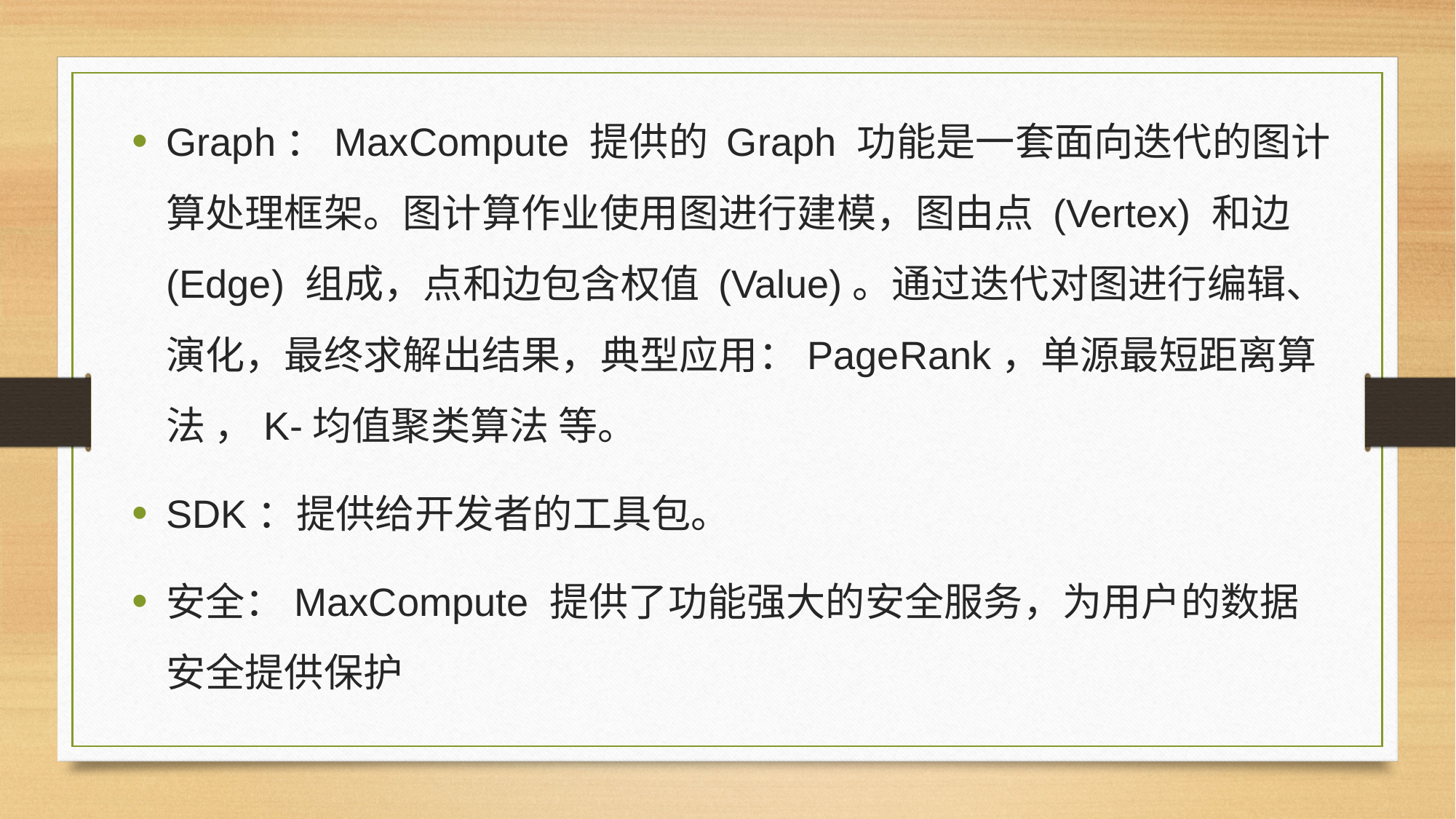

Graph：MaxCompute 提供的 Graph 功能是一套面向迭代的图计算处理框架。图计算作业使用图进行建模，图由点 (Vertex) 和边 (Edge) 组成，点和边包含权值 (Value)。通过迭代对图进行编辑、演化，最终求解出结果，典型应用：PageRank，单源最短距离算法 ，K-均值聚类算法 等。
SDK：提供给开发者的工具包。
安全：MaxCompute 提供了功能强大的安全服务，为用户的数据安全提供保护